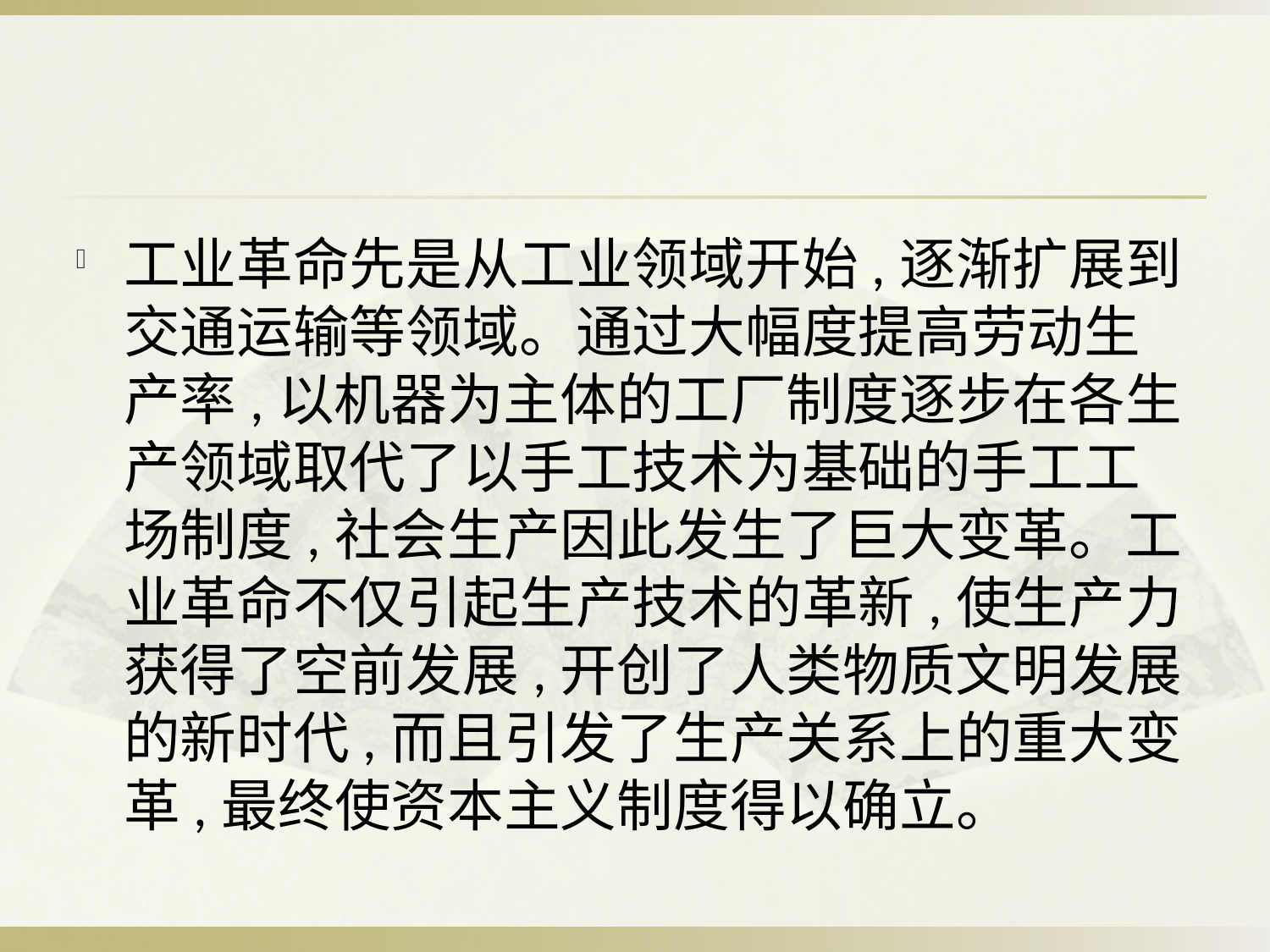

#
工业革命先是从工业领域开始,逐渐扩展到交通运输等领域。通过大幅度提高劳动生产率,以机器为主体的工厂制度逐步在各生产领域取代了以手工技术为基础的手工工场制度,社会生产因此发生了巨大变革。工业革命不仅引起生产技术的革新,使生产力获得了空前发展,开创了人类物质文明发展的新时代,而且引发了生产关系上的重大变革,最终使资本主义制度得以确立。